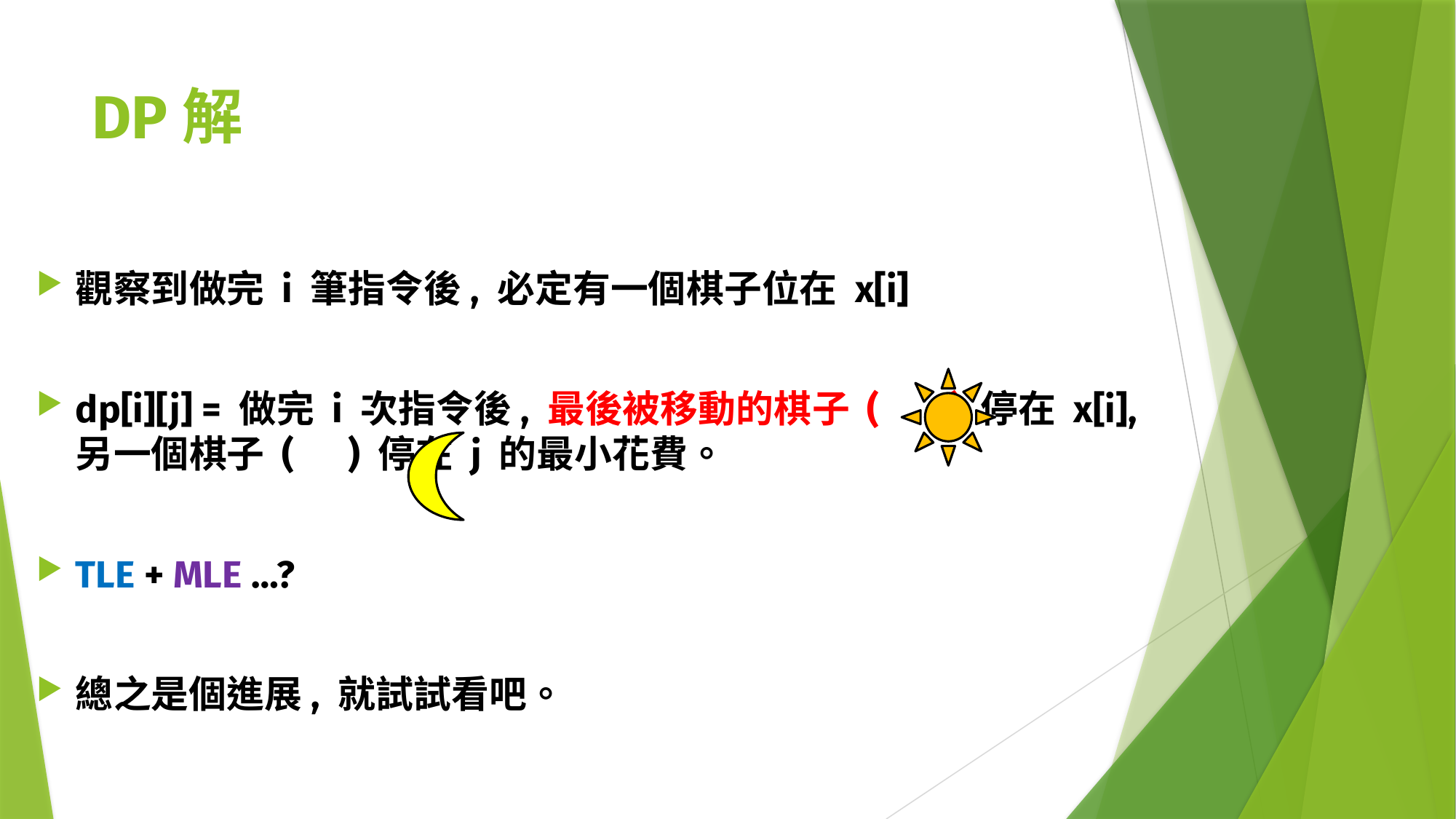

# DP解
觀察到做完 i 筆指令後, 必定有一個棋子位在 x[i]

dp[i][j] = 做完 i 次指令後, 最後被移動的棋子 (        ) 停在 x[i], 另一個棋子 (      ) 停在 j 的最小花費。

TLE + MLE …?

總之是個進展, 就試試看吧。